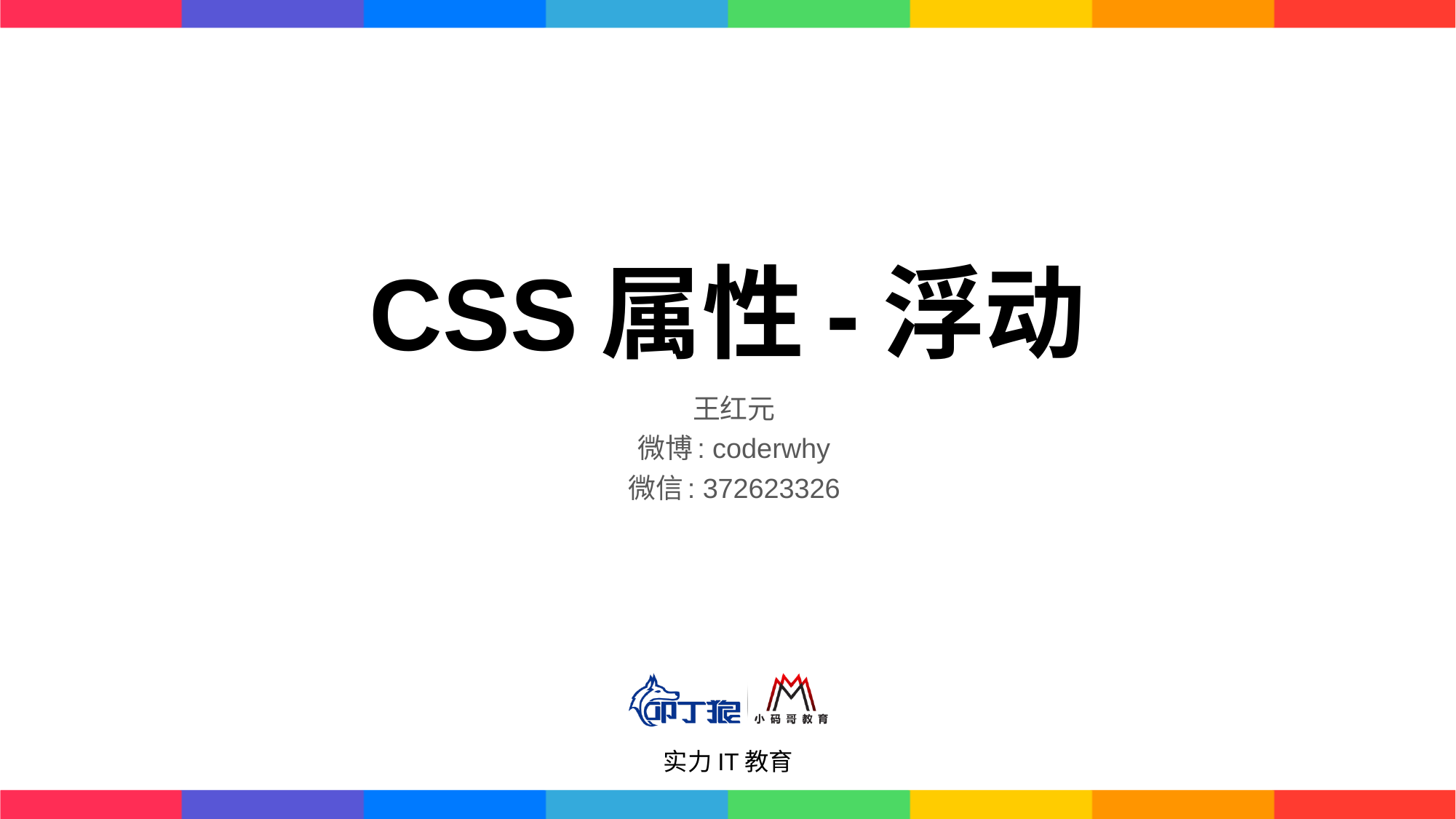

# CSS属性-浮动
王红元
微博: coderwhy
微信: 372623326